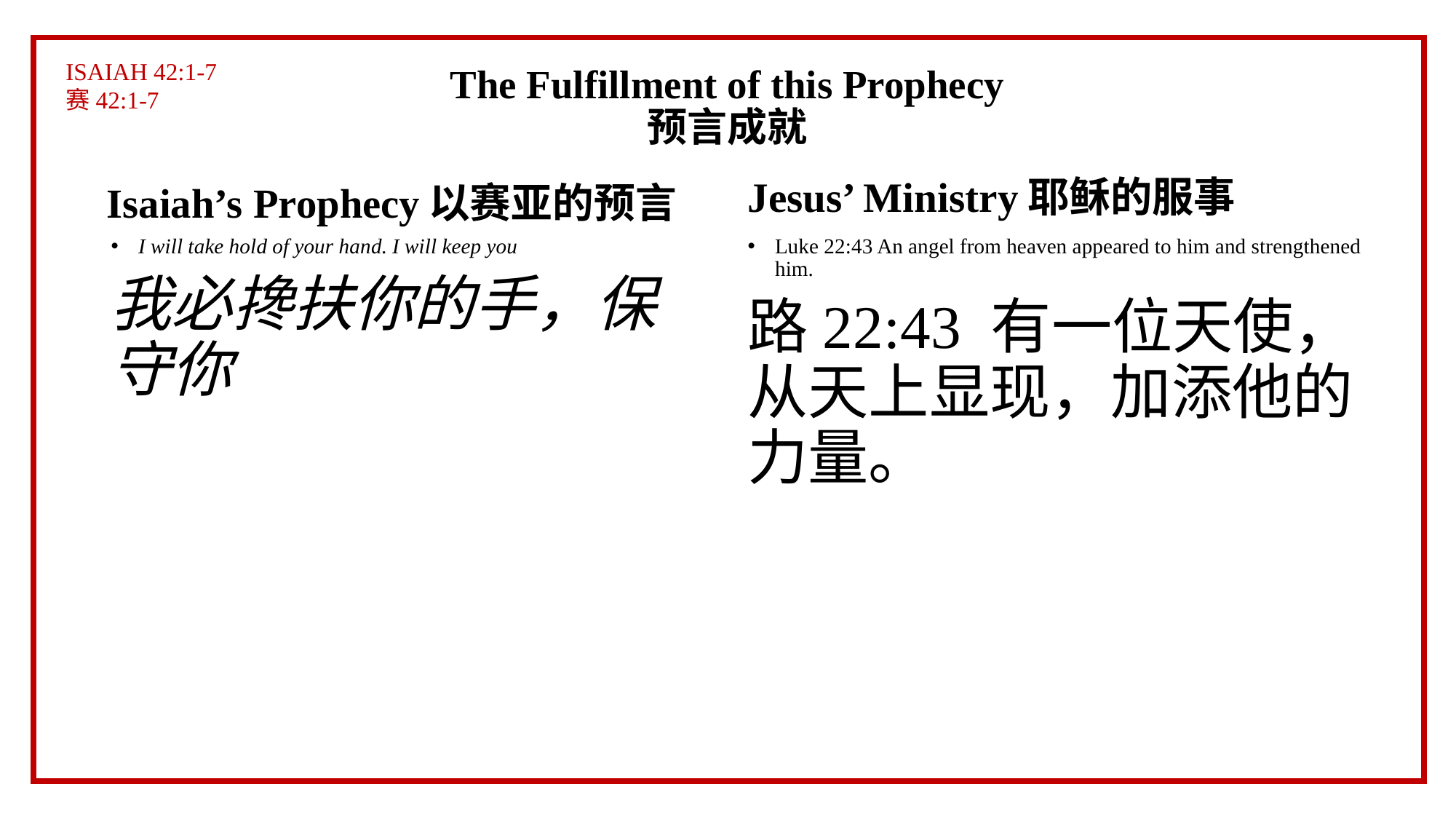

ISAIAH 42:1-7
赛42:1-7
# The Fulfillment of this Prophecy 预言成就
Jesus’ Ministry耶稣的服事
Isaiah’s Prophecy以赛亚的预言
I will take hold of your hand. I will keep you
我必搀扶你的手，保守你

Luke 22:43 An angel from heaven appeared to him and strengthened him.
路22:43 有一位天使，从天上显现，加添他的力量。